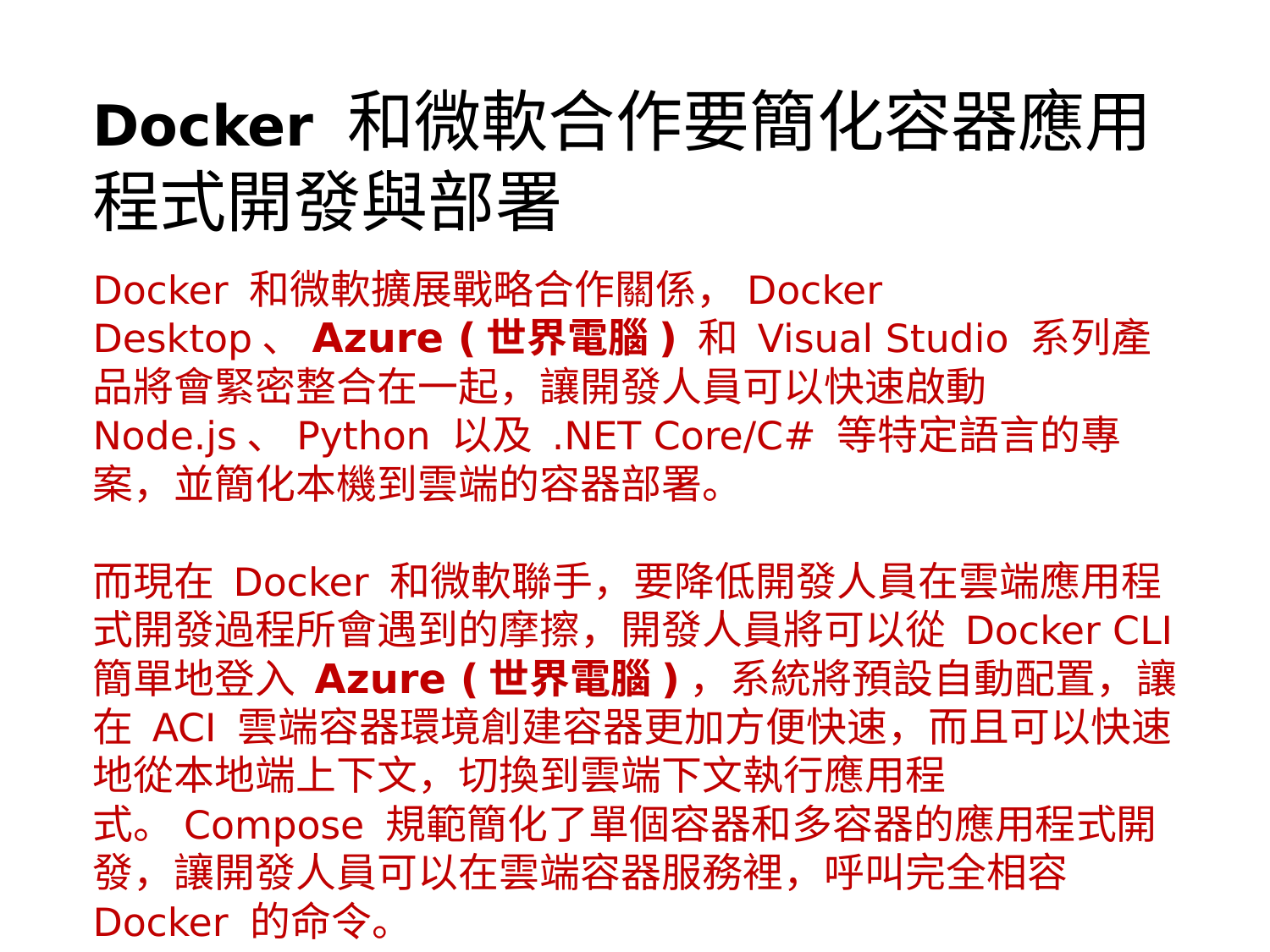

Docker 和微軟合作要簡化容器應用程式開發與部署
Docker 和微軟擴展戰略合作關係，Docker Desktop、Azure (世界電腦) 和 Visual Studio 系列產品將會緊密整合在一起，讓開發人員可以快速啟動 Node.js、Python 以及 .NET Core/C# 等特定語言的專案，並簡化本機到雲端的容器部署。

而現在 Docker 和微軟聯手，要降低開發人員在雲端應用程式開發過程所會遇到的摩擦，開發人員將可以從 Docker CLI 簡單地登入 Azure (世界電腦)，系統將預設自動配置，讓在 ACI 雲端容器環境創建容器更加方便快速，而且可以快速地從本地端上下文，切換到雲端下文執行應用程式。Compose 規範簡化了單個容器和多容器的應用程式開發，讓開發人員可以在雲端容器服務裡，呼叫完全相容 Docker 的命令。